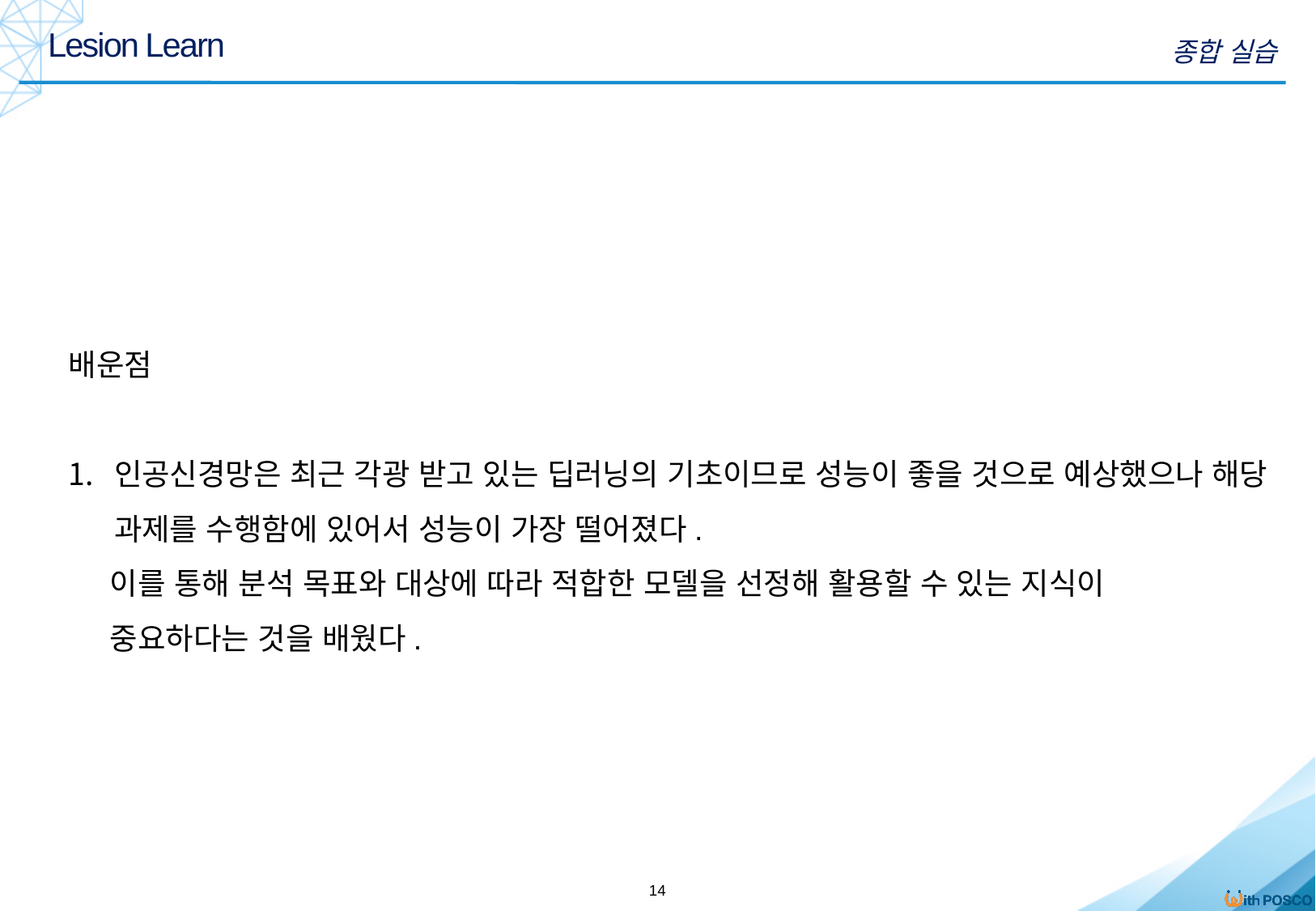

Lesion Learn
종합 실습
배운점

인공신경망은 최근 각광 받고 있는 딥러닝의 기초이므로 성능이 좋을 것으로 예상했으나 해당 과제를 수행함에 있어서 성능이 가장 떨어졌다.
    이를 통해 분석 목표와 대상에 따라 적합한 모델을 선정해 활용할 수 있는 지식이
    중요하다는 것을 배웠다.